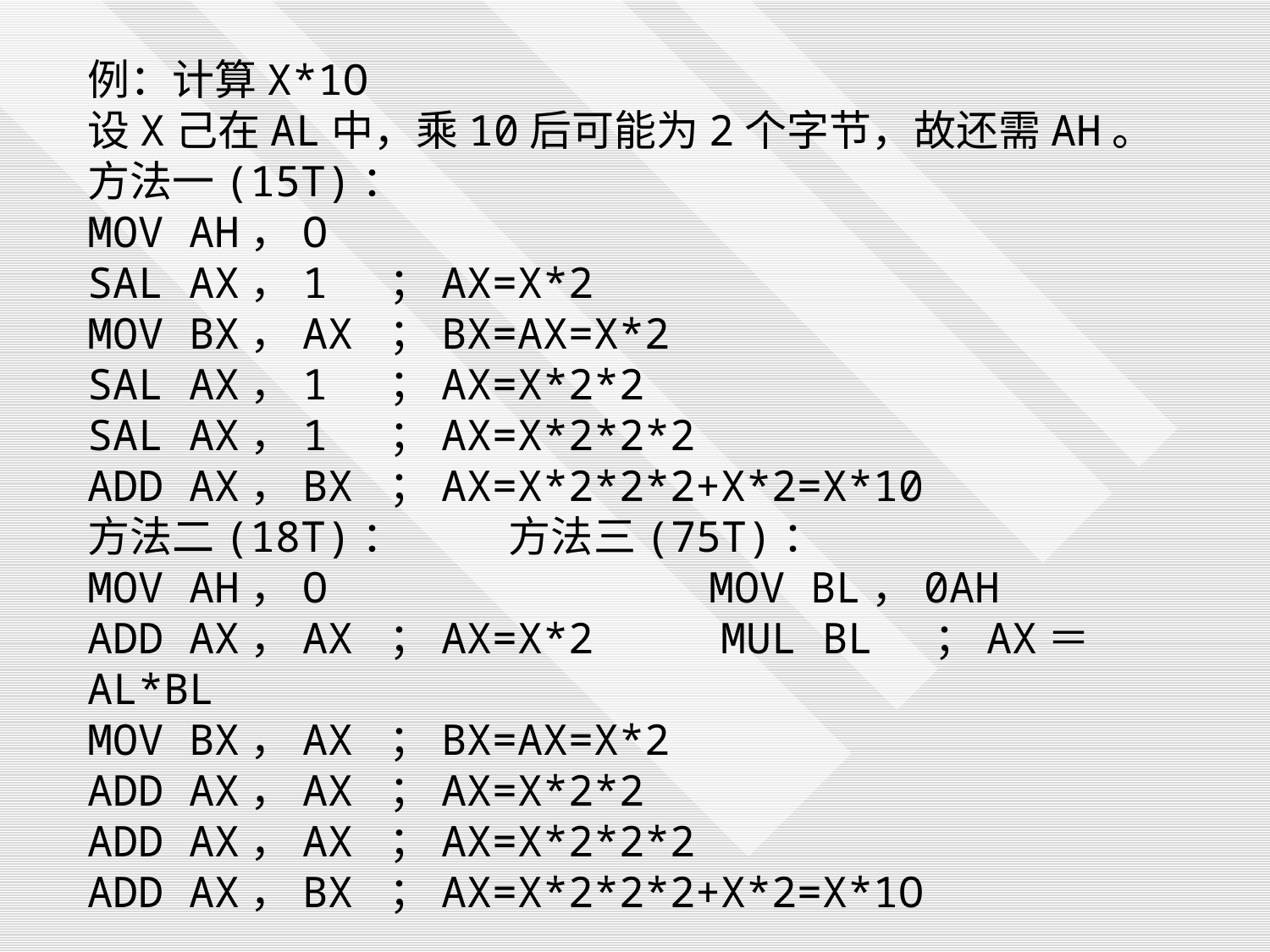

例：计算X*1O
设X己在AL中，乘10后可能为2个字节，故还需AH。
方法一(15T)：
MOV AH，O
SAL AX，1  ；AX=X*2
MOV BX，AX ；BX=AX=X*2
SAL AX，1  ；AX=X*2*2
SAL AX，1  ；AX=X*2*2*2
ADD AX，BX ；AX=X*2*2*2+X*2=X*10
方法二(18T)：           方法三(75T)：
MOV AH，O               MOV BL，0AH
ADD AX，AX ；AX=X*2     MUL BL  ；AX＝AL*BL
MOV BX，AX ；BX=AX=X*2
ADD AX，AX ；AX=X*2*2
ADD AX，AX ；AX=X*2*2*2
ADD AX，BX ；AX=X*2*2*2+X*2=X*1O